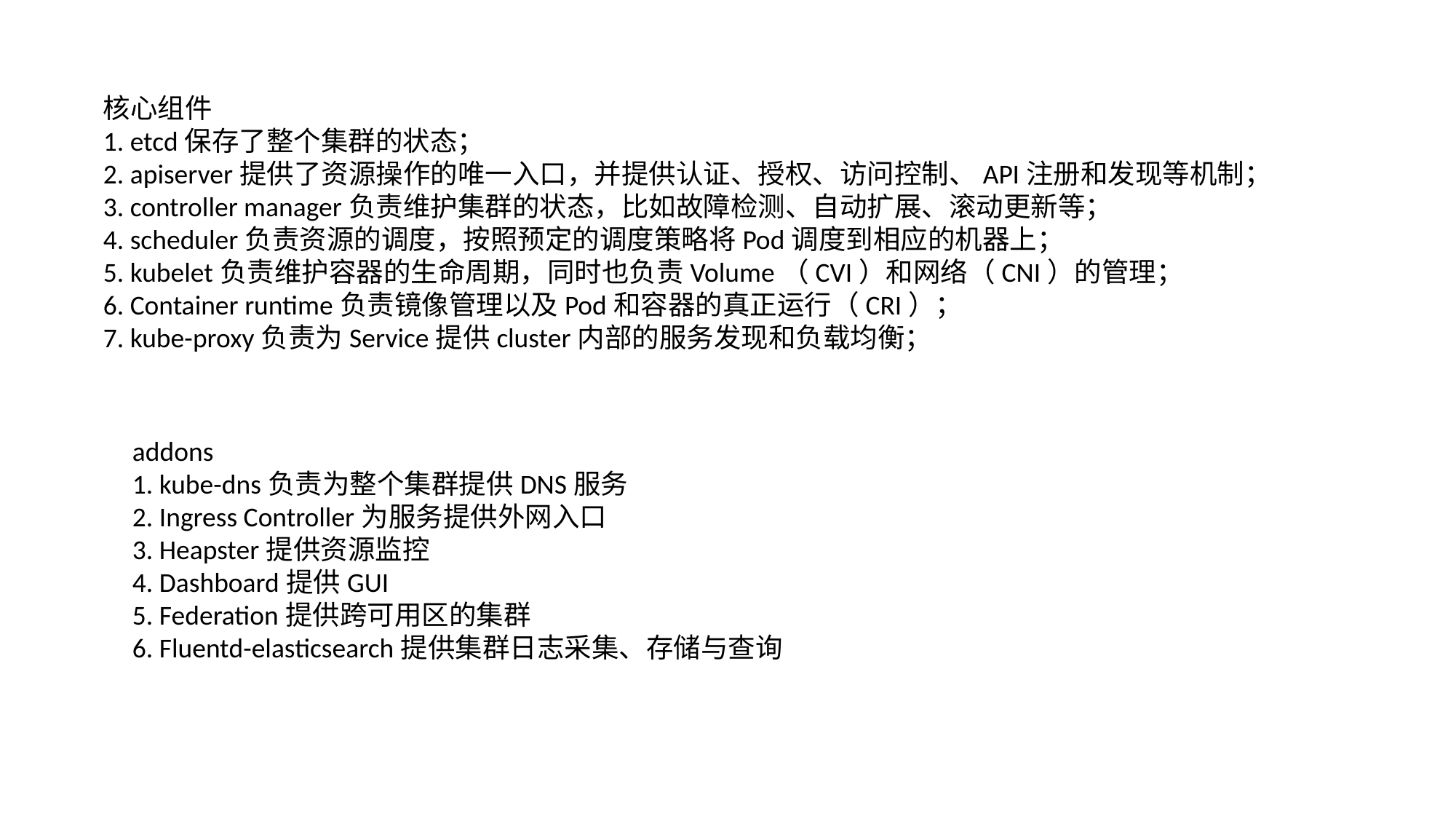

核心组件
1. etcd保存了整个集群的状态；
2. apiserver提供了资源操作的唯一入口，并提供认证、授权、访问控制、API注册和发现等机制；
3. controller manager负责维护集群的状态，比如故障检测、自动扩展、滚动更新等；
4. scheduler负责资源的调度，按照预定的调度策略将Pod调度到相应的机器上；
5. kubelet负责维护容器的生命周期，同时也负责Volume（CVI）和网络（CNI）的管理；
6. Container runtime负责镜像管理以及Pod和容器的真正运行（CRI）；
7. kube-proxy负责为Service提供cluster内部的服务发现和负载均衡；

addons
1. kube-dns负责为整个集群提供DNS服务
2. Ingress Controller为服务提供外网入口
3. Heapster提供资源监控
4. Dashboard提供GUI
5. Federation提供跨可用区的集群
6. Fluentd-elasticsearch提供集群日志采集、存储与查询